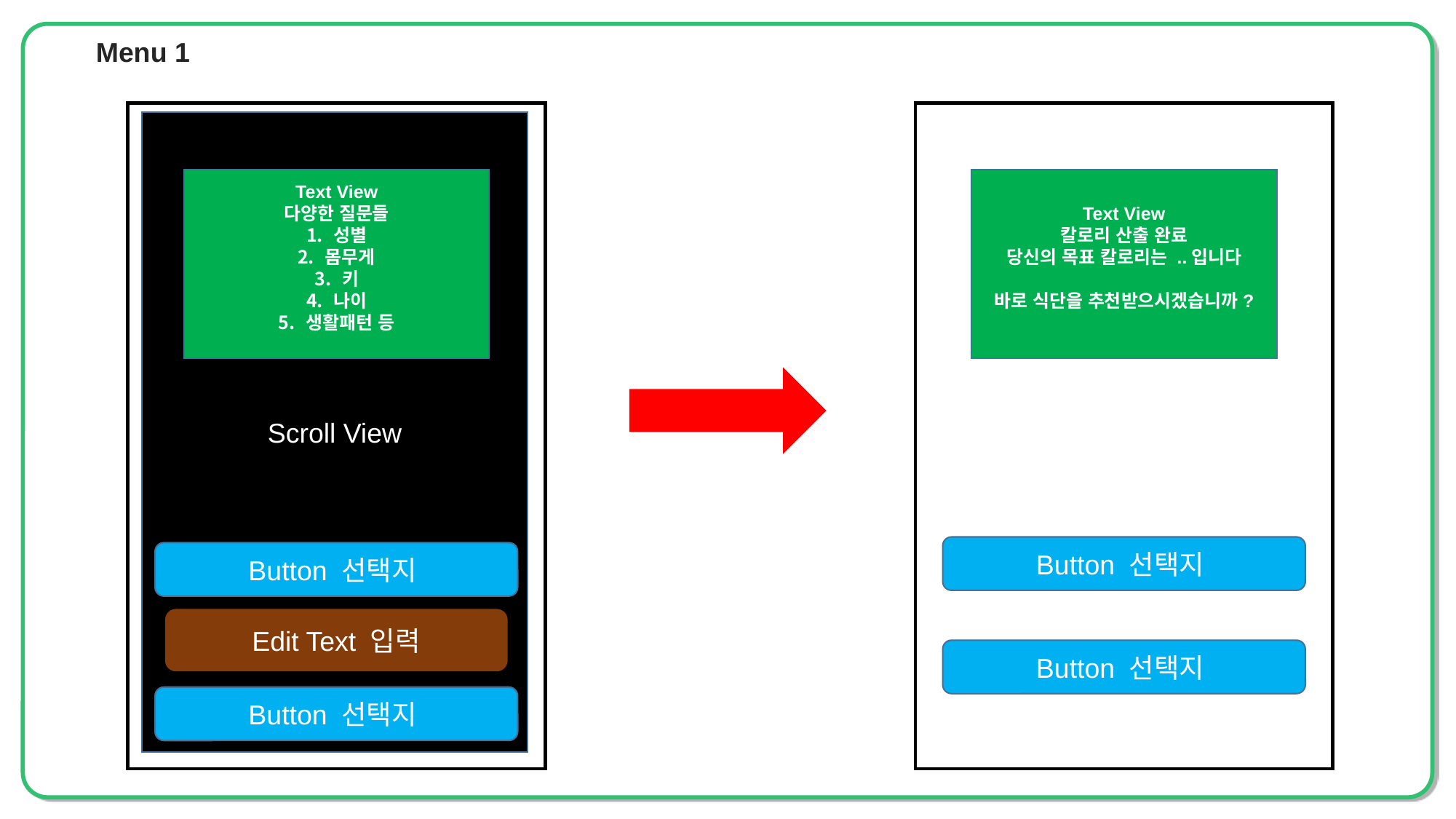

Menu 1

Scroll View
Text View
다양한 질문들
성별
몸무게
키
나이
생활패턴 등

Text View
칼로리 산출 완료
당신의 목표 칼로리는 ..입니다

바로 식단을 추천받으시겠습니까?

Button 선택지
Button 선택지
Edit Text 입력
Button 선택지
Button 선택지